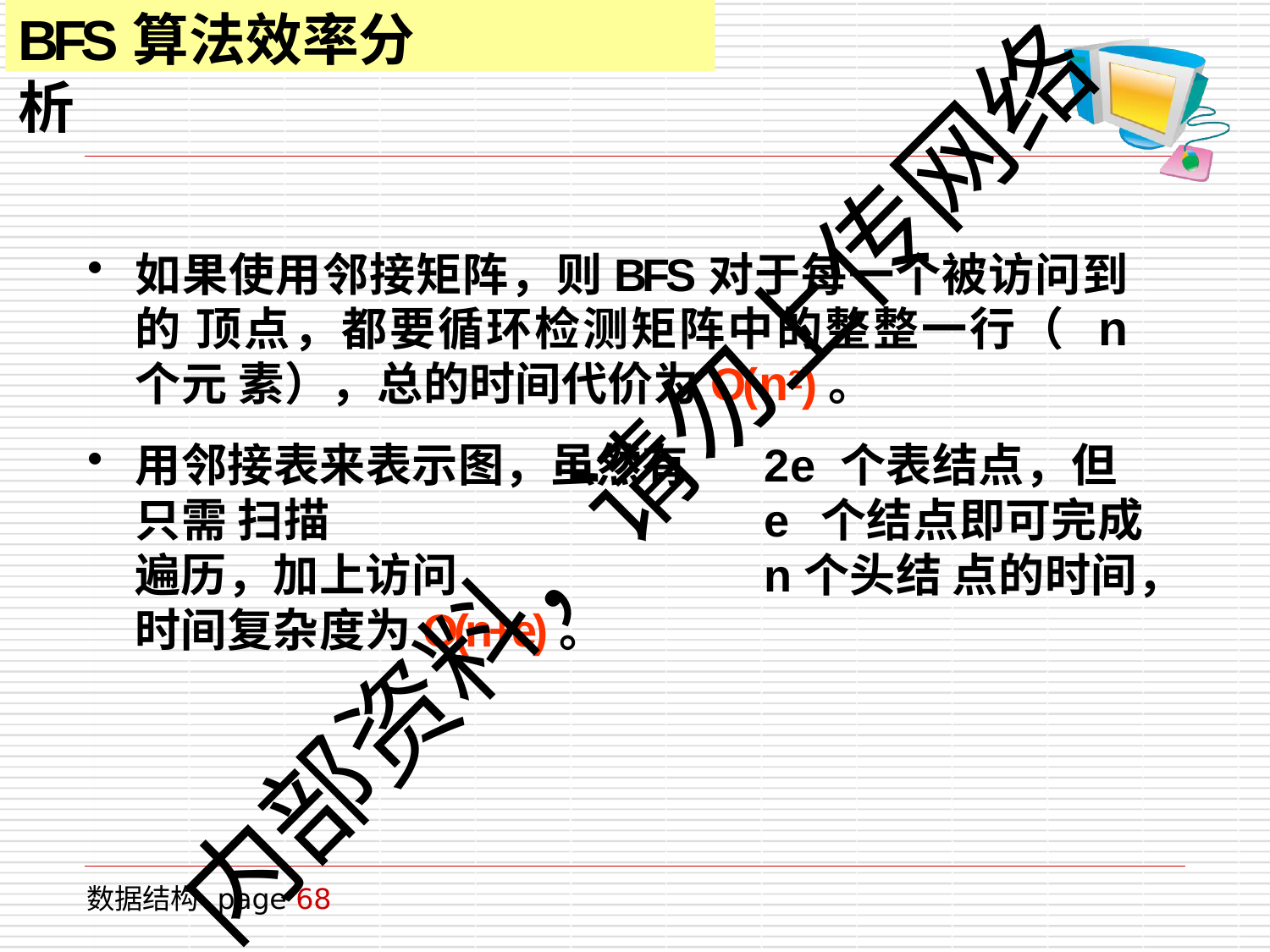

# BFS算法效率分析

如果使用邻接矩阵，则BFS对于每一个被访问到的 顶点，都要循环检测矩阵中的整整一行（ n 个元 素），总的时间代价为O(n2)。
用邻接表来表示图，虽然有	2e 个表结点，但只需 扫描	e 个结点即可完成遍历，加上访问	n个头结 点的时间，时间复杂度为O(n+e)。
内部资料，请勿上传网络

数据结构 page 68